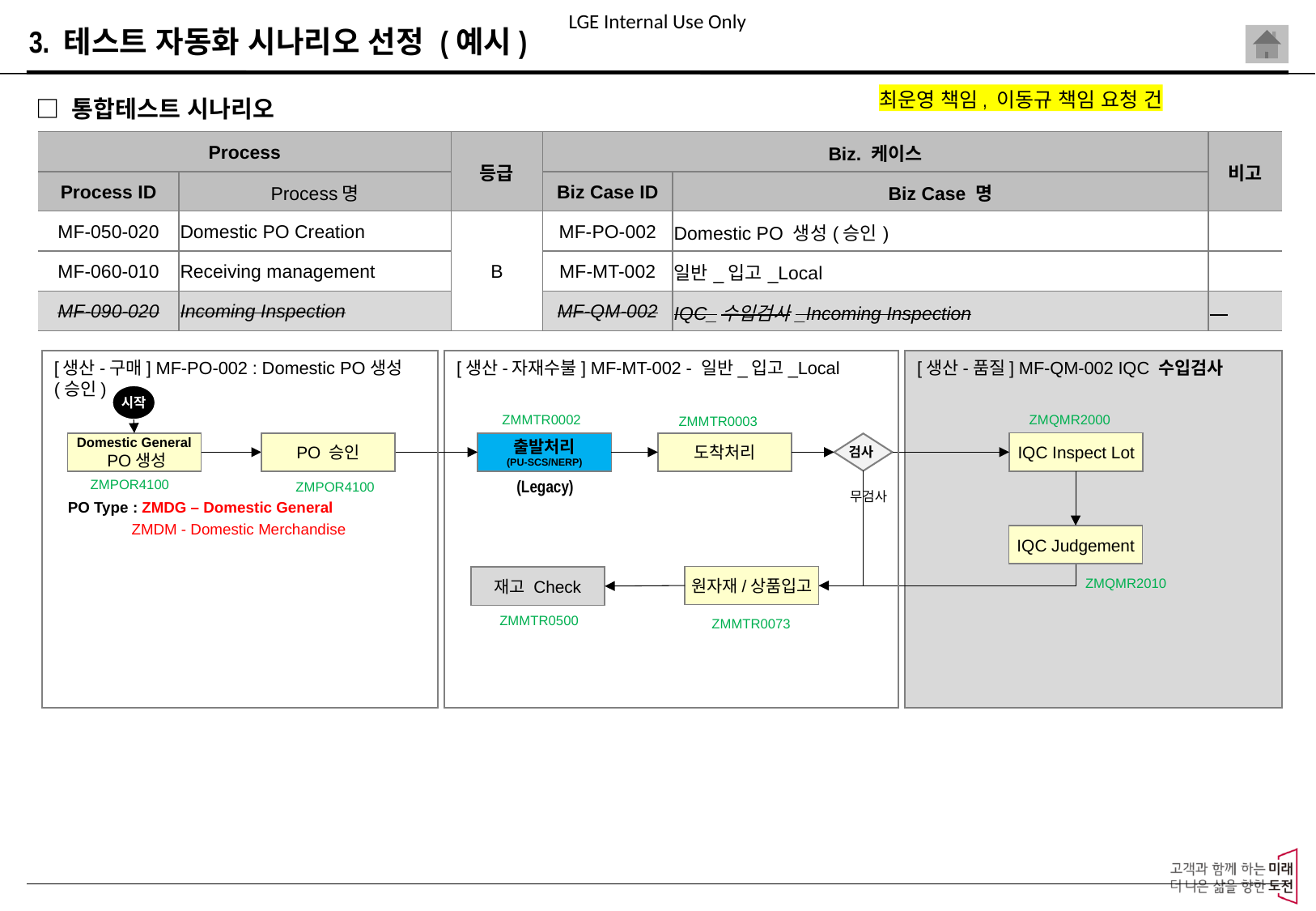

3. 테스트 자동화 시나리오 선정 (예시)

최운영 책임, 이동규 책임 요청 건
□ 통합테스트 시나리오
| Process |  | 등급 | Biz. 케이스 |  | 비고 |
| --- | --- | --- | --- | --- | --- |
| Process ID | Process명 |  | Biz Case ID | Biz Case 명 |  |
| MF-050-020 | Domestic PO Creation | B | MF-PO-002 | Domestic PO 생성(승인) |  |
| MF-060-010 | Receiving management |  | MF-MT-002 | 일반\_입고\_Local |  |
| MF-090-020 | Incoming Inspection |  | MF-QM-002 | IQC\_수입검사\_Incoming Inspection |  |
[생산-구매] MF-PO-002 : Domestic PO생성(승인)
[생산-자재수불] MF-MT-002 - 일반_입고_Local
[생산-품질] MF-QM-002 IQC 수입검사

시작
ZMQMR2000
ZMMTR0002
ZMMTR0003
IQC Inspect Lot
Domestic General
 PO생성
PO 승인
출발처리
(PU-SCS/NERP)
도착처리
검사
ZMPOR4100
ZMPOR4100
(Legacy)
무검사
PO Type : ZMDG – Domestic General
               ZMDM - Domestic Merchandise
IQC Judgement
원자재/상품입고
재고 Check
ZMQMR2010
ZMMTR0500
ZMMTR0073